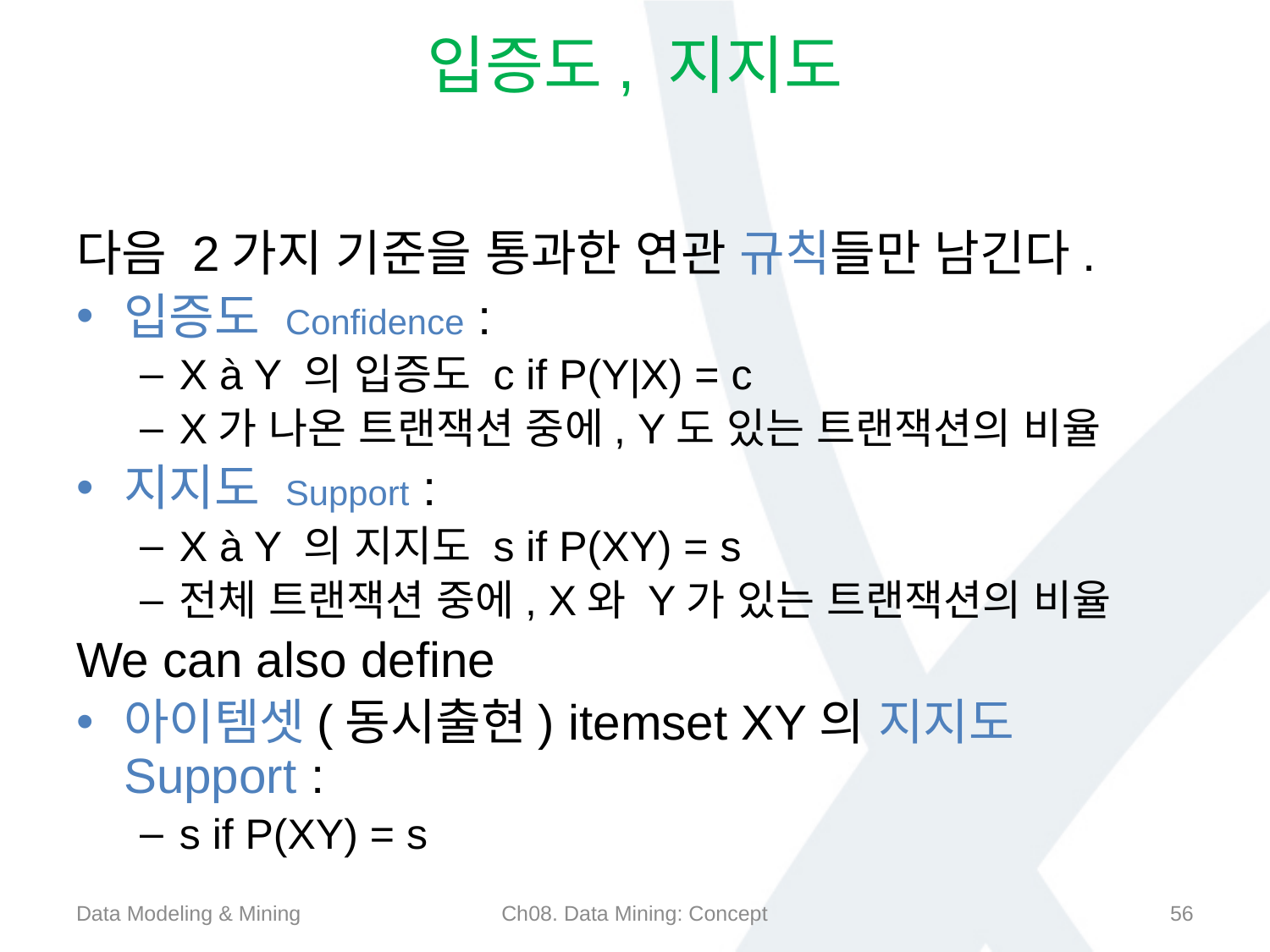

# 입증도, 지지도
다음 2가지 기준을 통과한 연관 규칙들만 남긴다.
입증도 Confidence :
X à Y 의 입증도 c if P(Y|X) = c
X가 나온 트랜잭션 중에, Y도 있는 트랜잭션의 비율
지지도 Support :
X à Y 의 지지도 s if P(XY) = s
전체 트랜잭션 중에, X와 Y가 있는 트랜잭션의 비율
We can also define
아이템셋(동시출현) itemset XY의 지지도 Support :
s if P(XY) = s
Data Modeling & Mining
Ch08. Data Mining: Concept
56